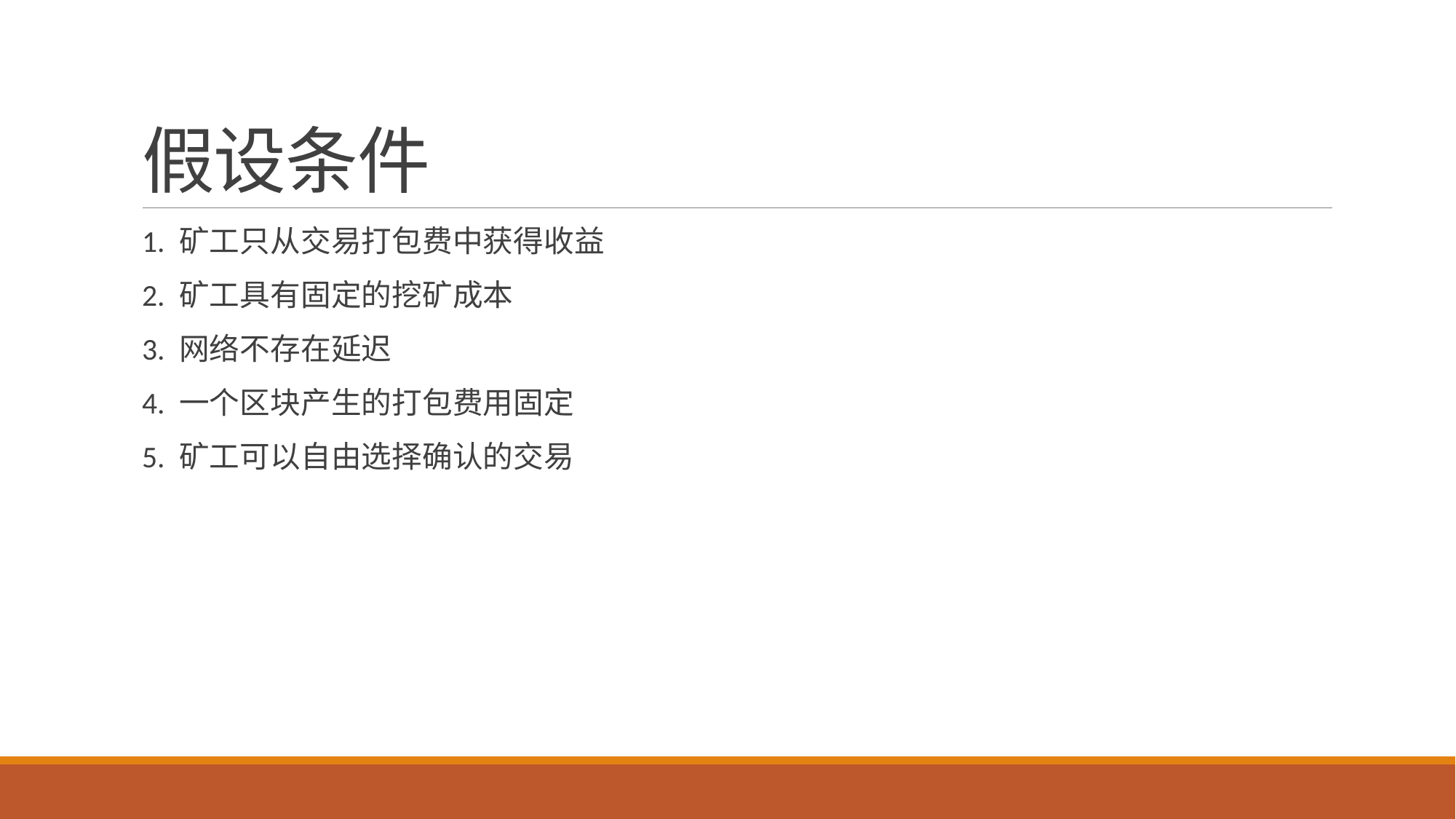

# 假设条件
1. 矿工只从交易打包费中获得收益
2. 矿工具有固定的挖矿成本
3. 网络不存在延迟
4. 一个区块产生的打包费用固定
5. 矿工可以自由选择确认的交易